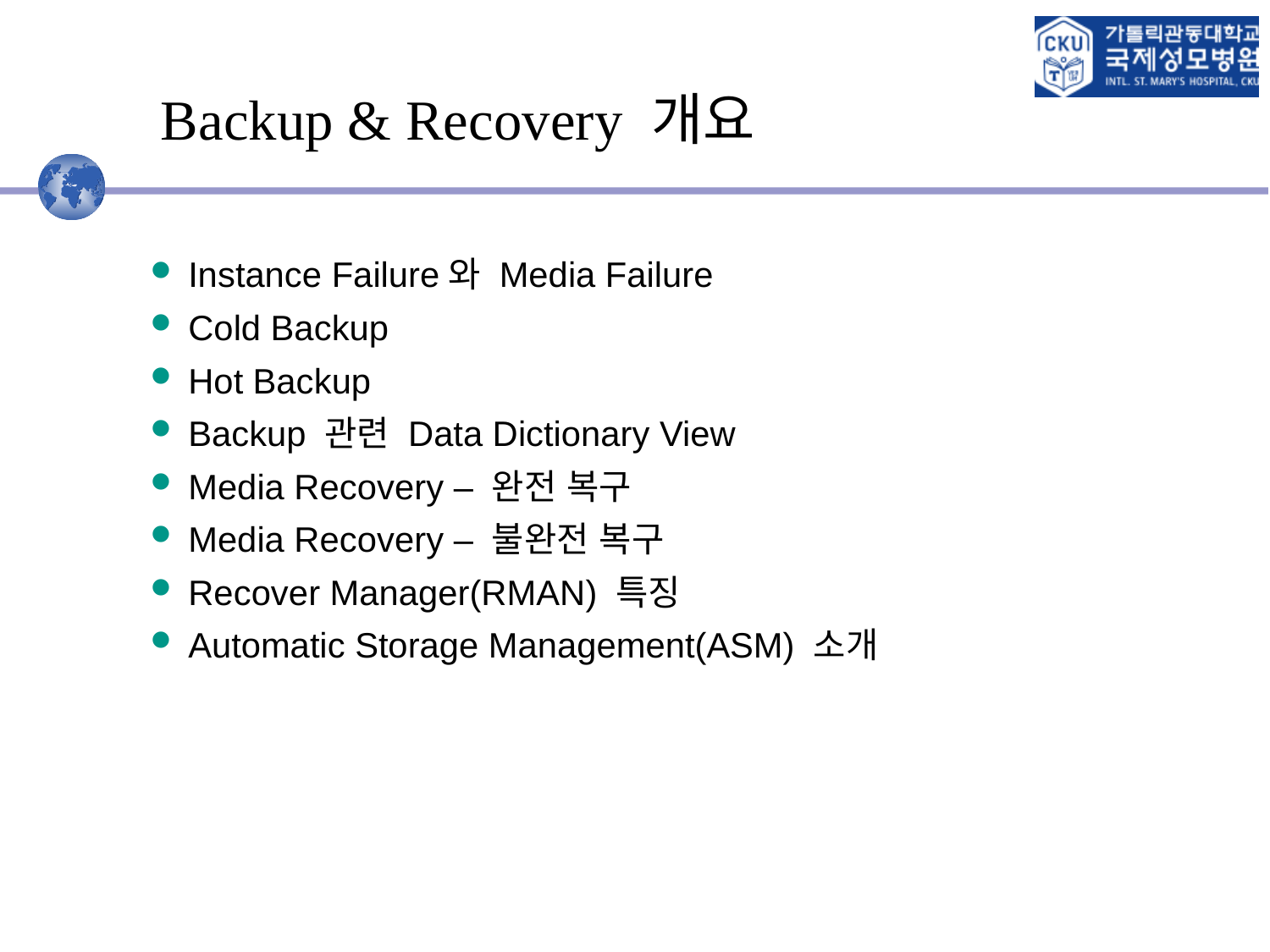

# Backup & Recovery 개요
 Instance Failure와 Media Failure
 Cold Backup
 Hot Backup
 Backup 관련 Data Dictionary View
 Media Recovery – 완전 복구
 Media Recovery – 불완전 복구
 Recover Manager(RMAN) 특징
 Automatic Storage Management(ASM) 소개